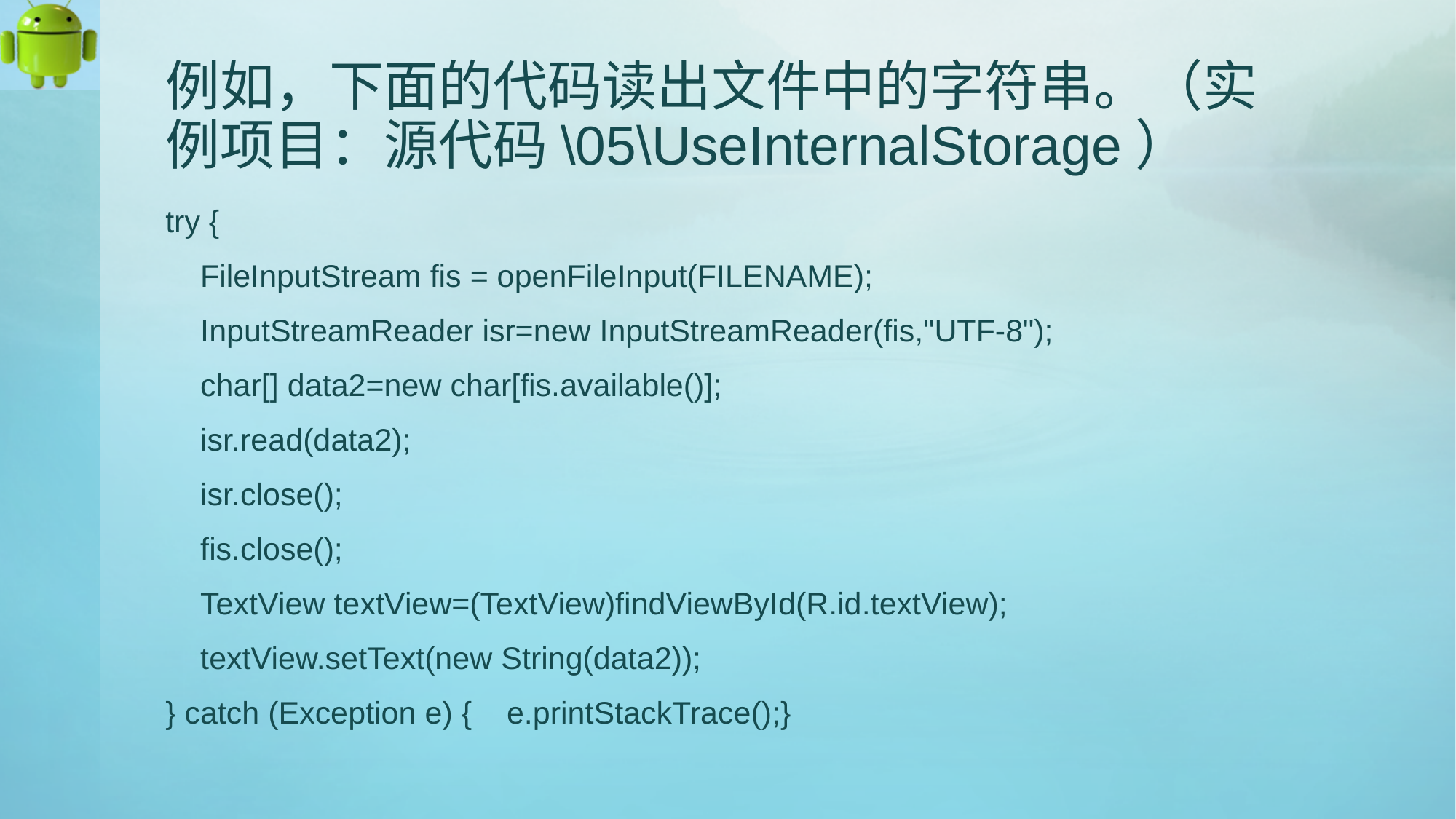

# 例如，下面的代码读出文件中的字符串。（实例项目：源代码\05\UseInternalStorage）
try {
    FileInputStream fis = openFileInput(FILENAME);
    InputStreamReader isr=new InputStreamReader(fis,"UTF-8");
    char[] data2=new char[fis.available()];
    isr.read(data2);
    isr.close();
    fis.close();
    TextView textView=(TextView)findViewById(R.id.textView);
    textView.setText(new String(data2));
} catch (Exception e) {    e.printStackTrace();}